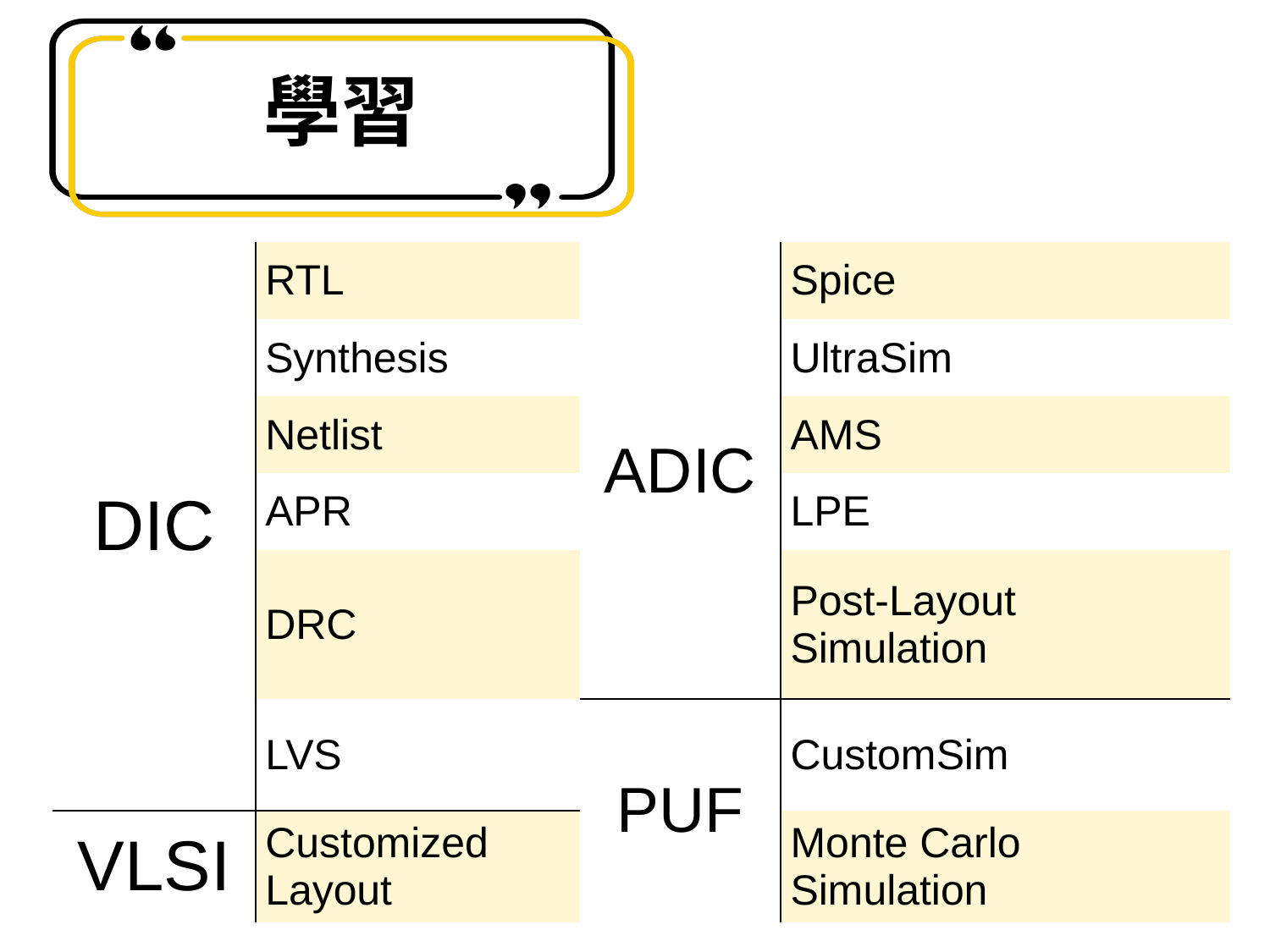

# 學習
| DIC | RTL | ADIC | Spice |
| --- | --- | --- | --- |
|  | Synthesis |  | UltraSim |
|  | Netlist |  | AMS |
|  | APR |  | LPE |
|  | DRC |  | Post-Layout Simulation |
|  | LVS | PUF | CustomSim |
| VLSI | Customized Layout |  | Monte Carlo Simulation |